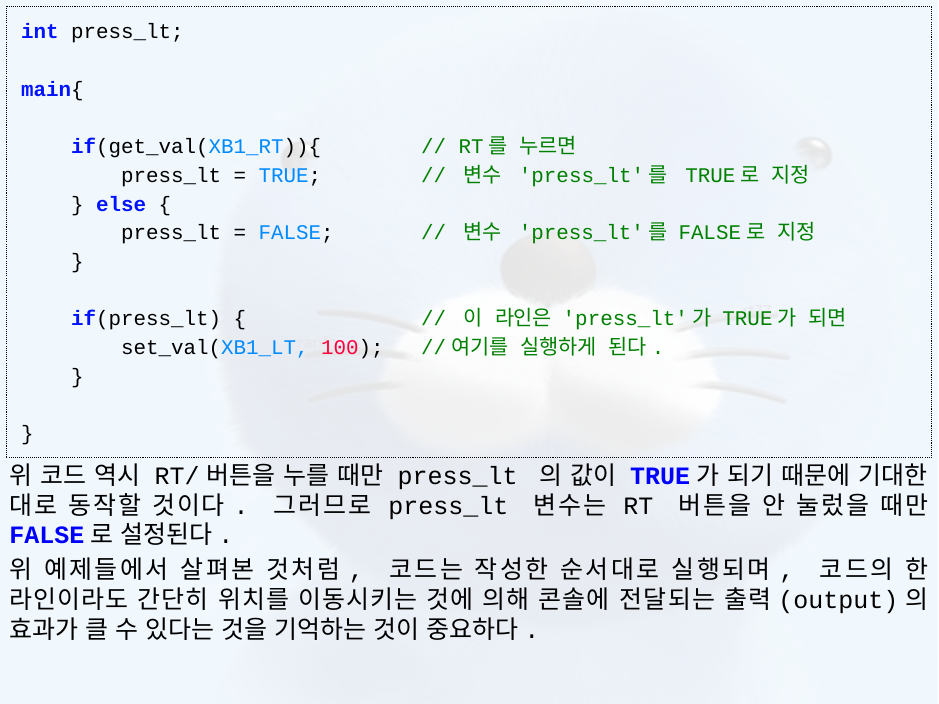

위 코드 역시 RT/버튼을 누를 때만 press_lt 의 값이 TRUE가 되기 때문에 기대한 대로 동작할 것이다. 그러므로 press_lt 변수는 RT 버튼을 안 눌렀을 때만 FALSE로 설정된다.
위 예제들에서 살펴본 것처럼, 코드는 작성한 순서대로 실행되며, 코드의 한 라인이라도 간단히 위치를 이동시키는 것에 의해 콘솔에 전달되는 출력(output)의 효과가 클 수 있다는 것을 기억하는 것이 중요하다.
int press_lt;

main{

    if(get_val(XB1_RT)){        // RT를 누르면
        press_lt = TRUE;        // 변수 'press_lt'를 TRUE로 지정
    } else {
        press_lt = FALSE;       // 변수 'press_lt'를 FALSE로 지정
    }

    if(press_lt) {              // 이 라인은 'press_lt'가 TRUE가 되면
        set_val(XB1_LT, 100);   //여기를 실행하게 된다.
    }

}